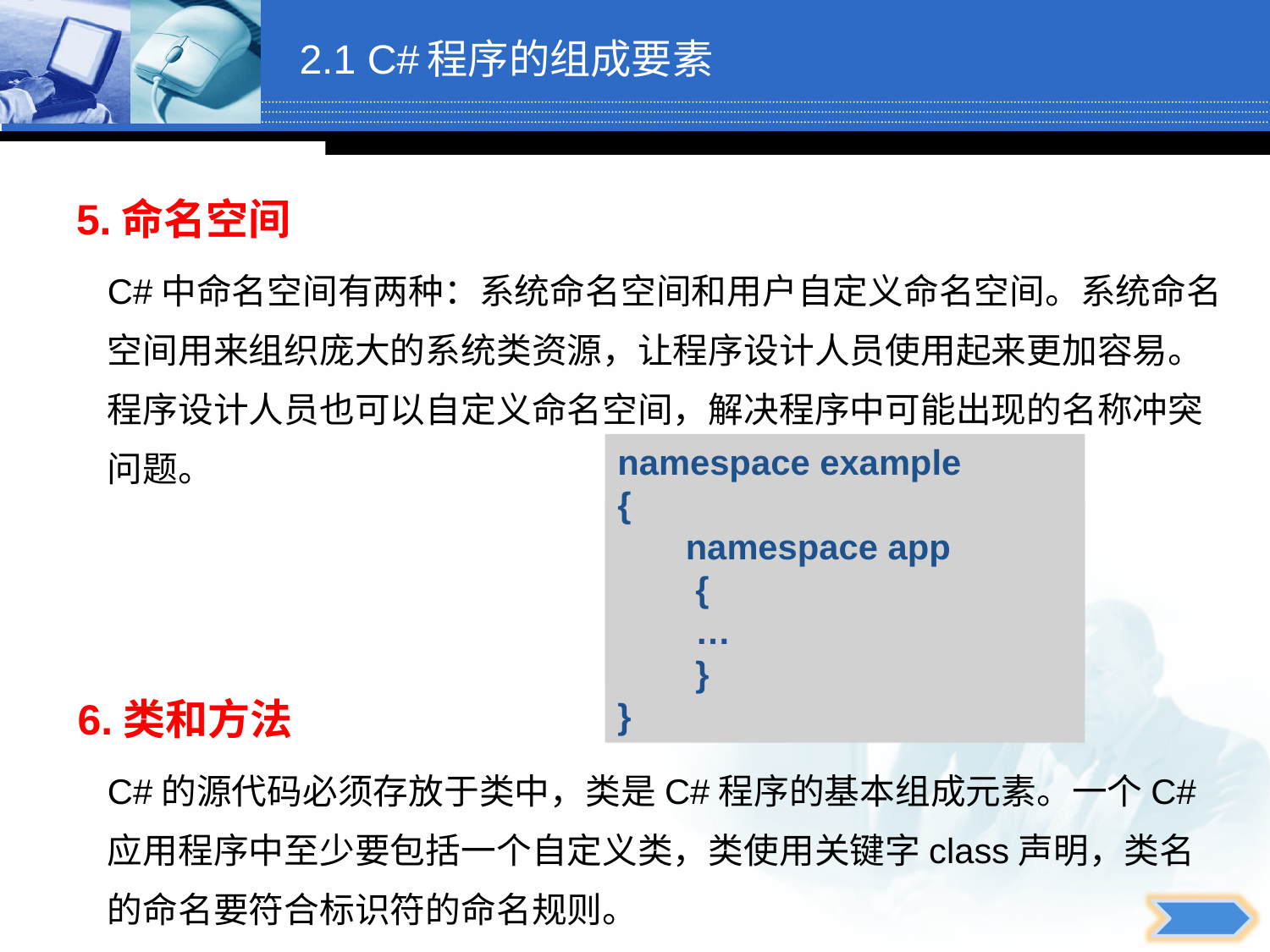

# 2.1 C#程序的组成要素
5.命名空间
C#中命名空间有两种：系统命名空间和用户自定义命名空间。系统命名空间用来组织庞大的系统类资源，让程序设计人员使用起来更加容易。程序设计人员也可以自定义命名空间，解决程序中可能出现的名称冲突问题。
namespace example
{
       namespace app
        {
        …
        }
}
namespace SpaceName
{
        …
}
6.类和方法
C#的源代码必须存放于类中，类是C#程序的基本组成元素。一个C#应用程序中至少要包括一个自定义类，类使用关键字class声明，类名的命名要符合标识符的命名规则。